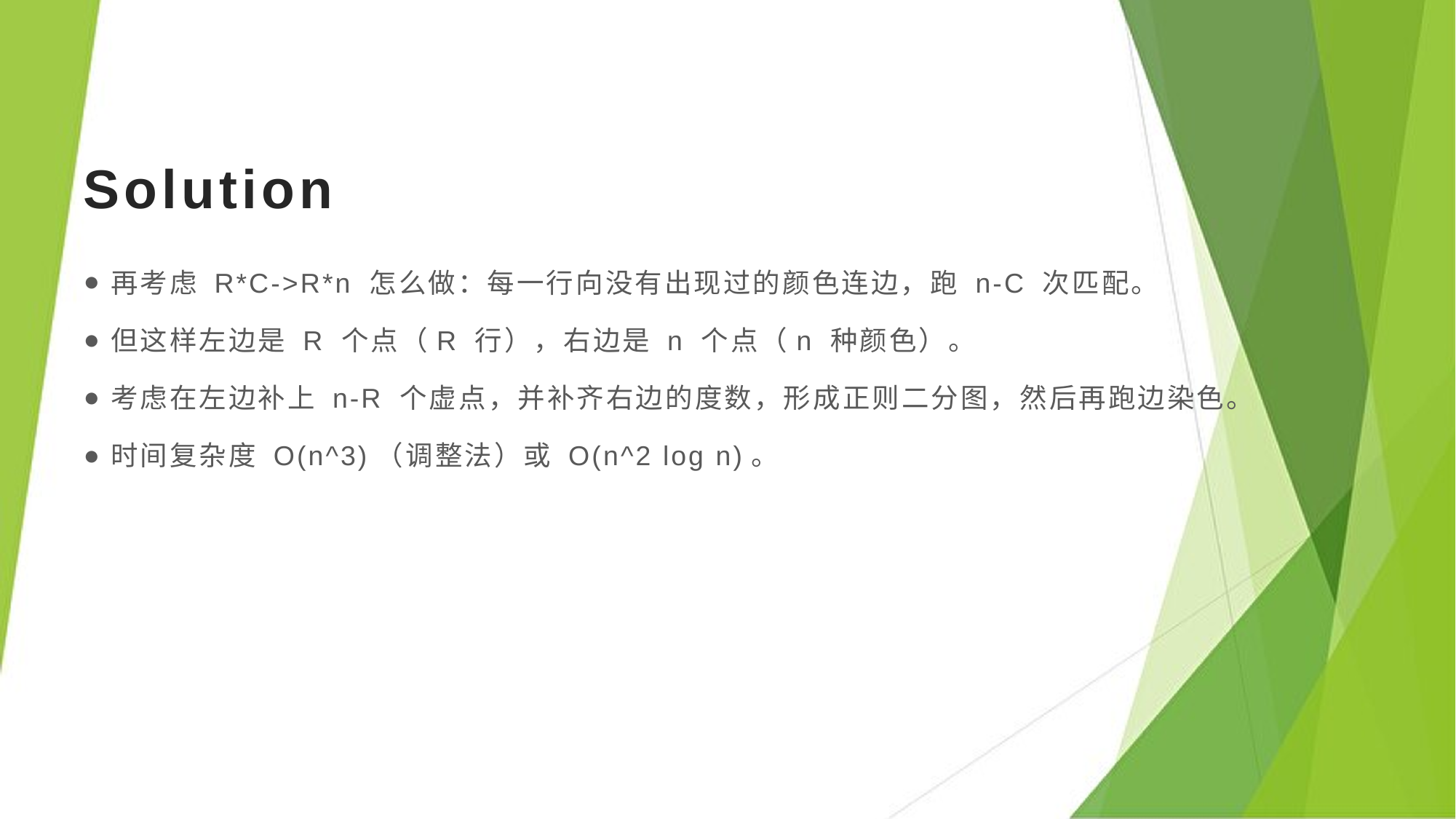

# Solution
再考虑 R*C->R*n 怎么做：每一行向没有出现过的颜色连边，跑 n-C 次匹配。
但这样左边是 R 个点（R 行），右边是 n 个点（n 种颜色）。
考虑在左边补上 n-R 个虚点，并补齐右边的度数，形成正则二分图，然后再跑边染色。
时间复杂度 O(n^3)（调整法）或 O(n^2 log n)。